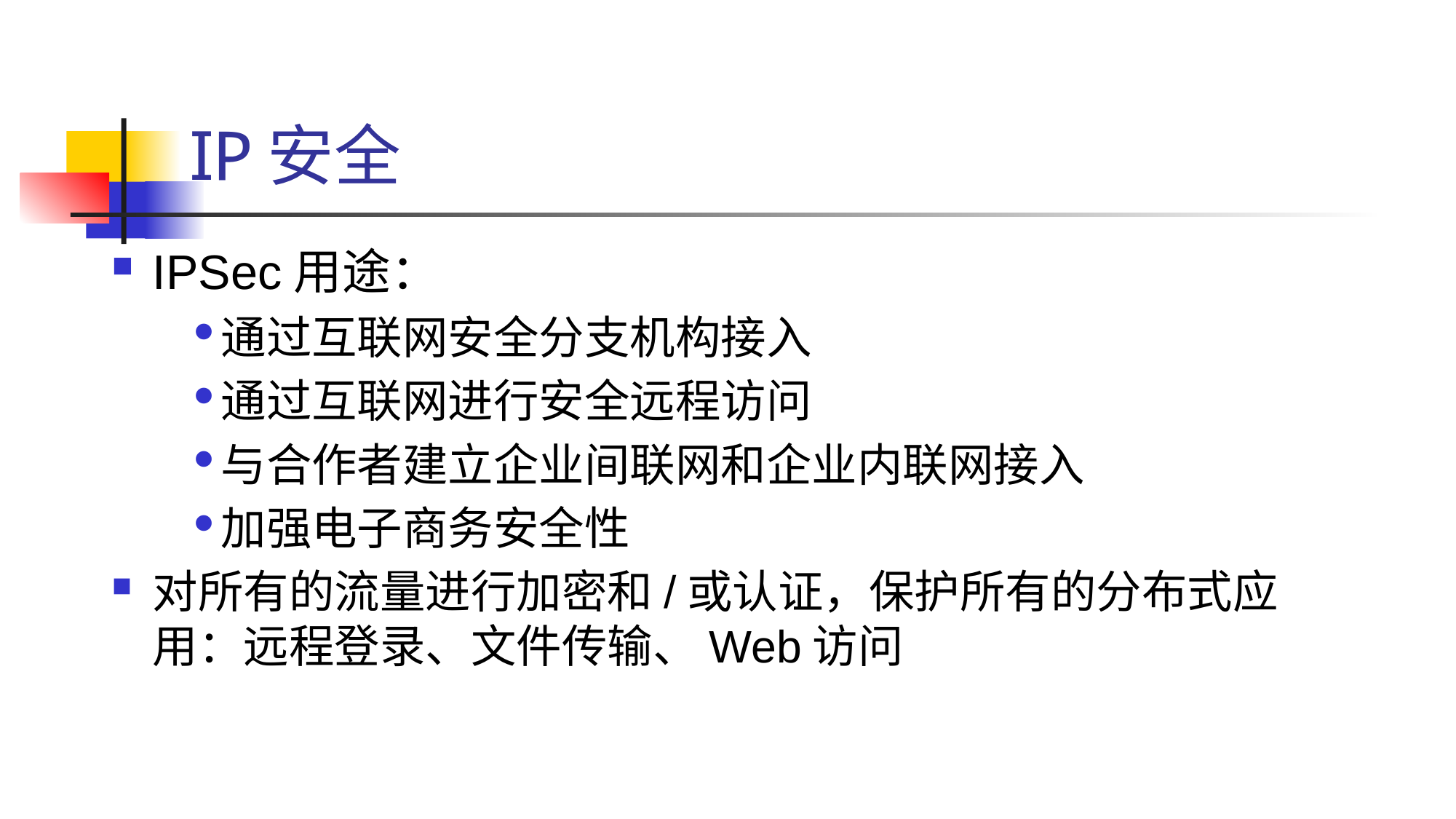

# IP安全
IPSec用途：
通过互联网安全分支机构接入
通过互联网进行安全远程访问
与合作者建立企业间联网和企业内联网接入
加强电子商务安全性
对所有的流量进行加密和/或认证，保护所有的分布式应用：远程登录、文件传输、Web访问